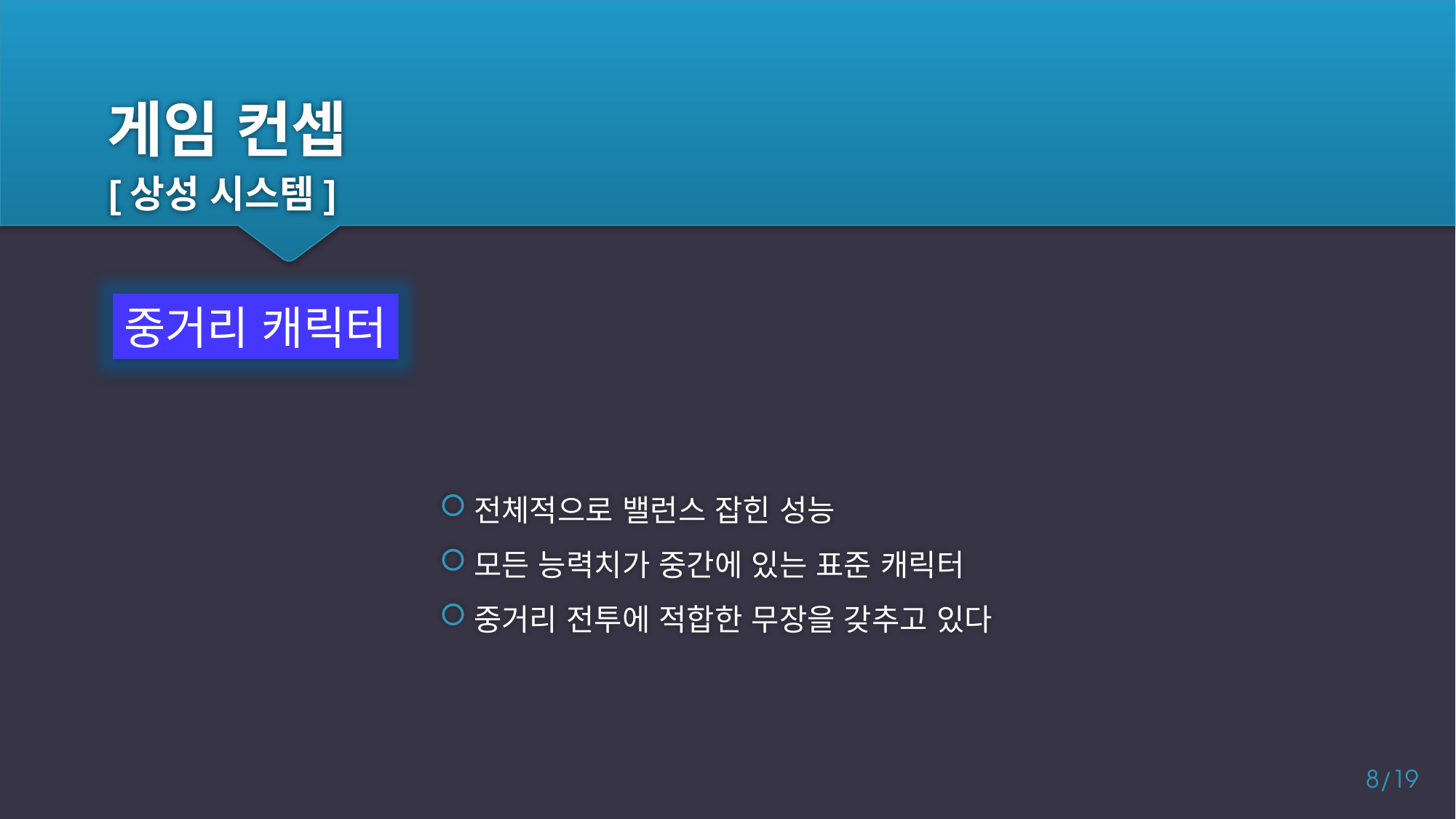

# 게임 컨셉
[상성 시스템]
중거리 캐릭터
전체적으로 밸런스 잡힌 성능
모든 능력치가 중간에 있는 표준 캐릭터
중거리 전투에 적합한 무장을 갖추고 있다
8/19